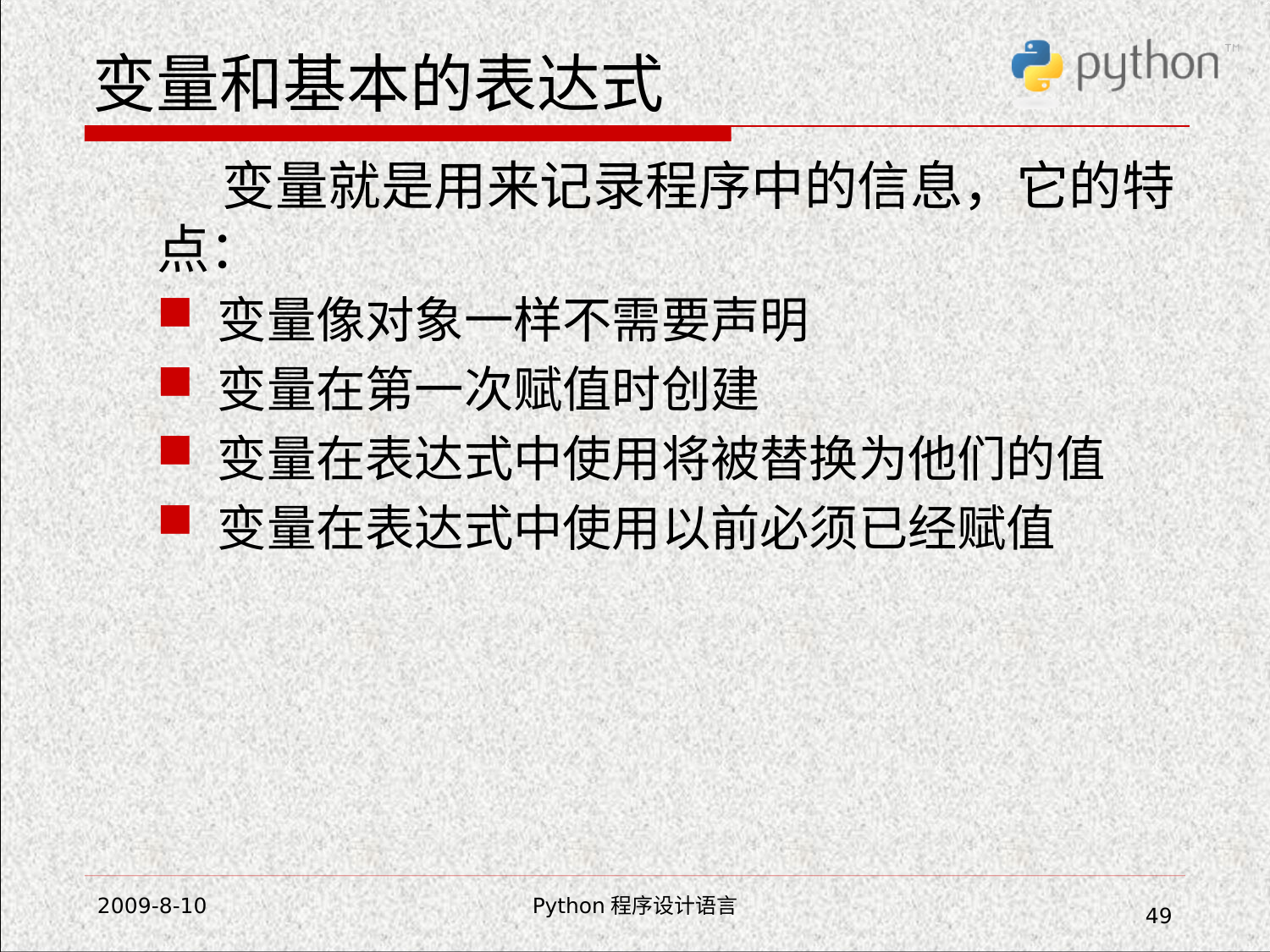

# 变量和基本的表达式
          变量就是用来记录程序中的信息，它的特点：
变量像对象一样不需要声明
变量在第一次赋值时创建
变量在表达式中使用将被替换为他们的值
变量在表达式中使用以前必须已经赋值

2009-8-10
Python程序设计语言
49